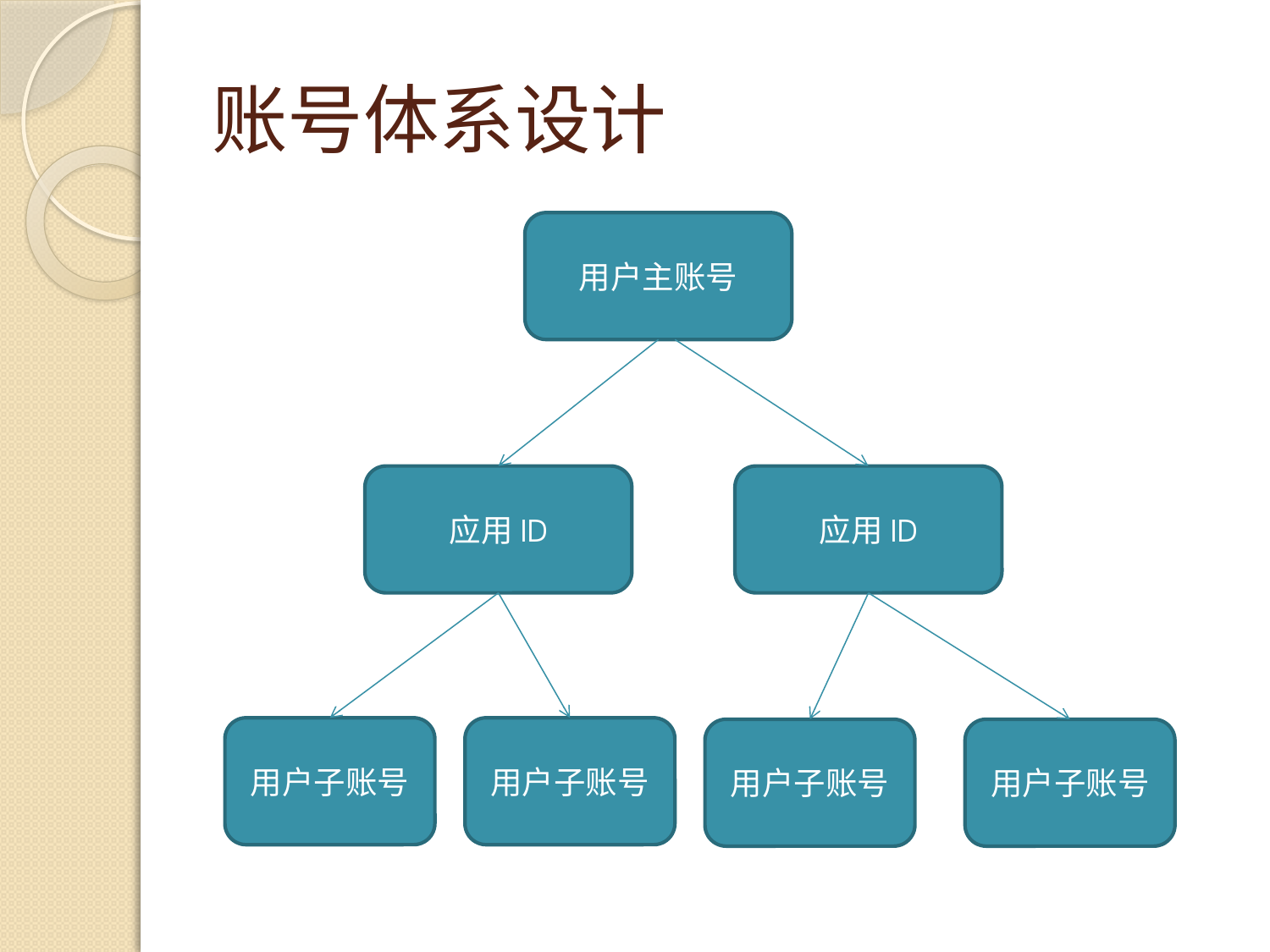

# 账号体系设计
用户主账号
应用ID
应用ID
用户子账号
用户子账号
用户子账号
用户子账号